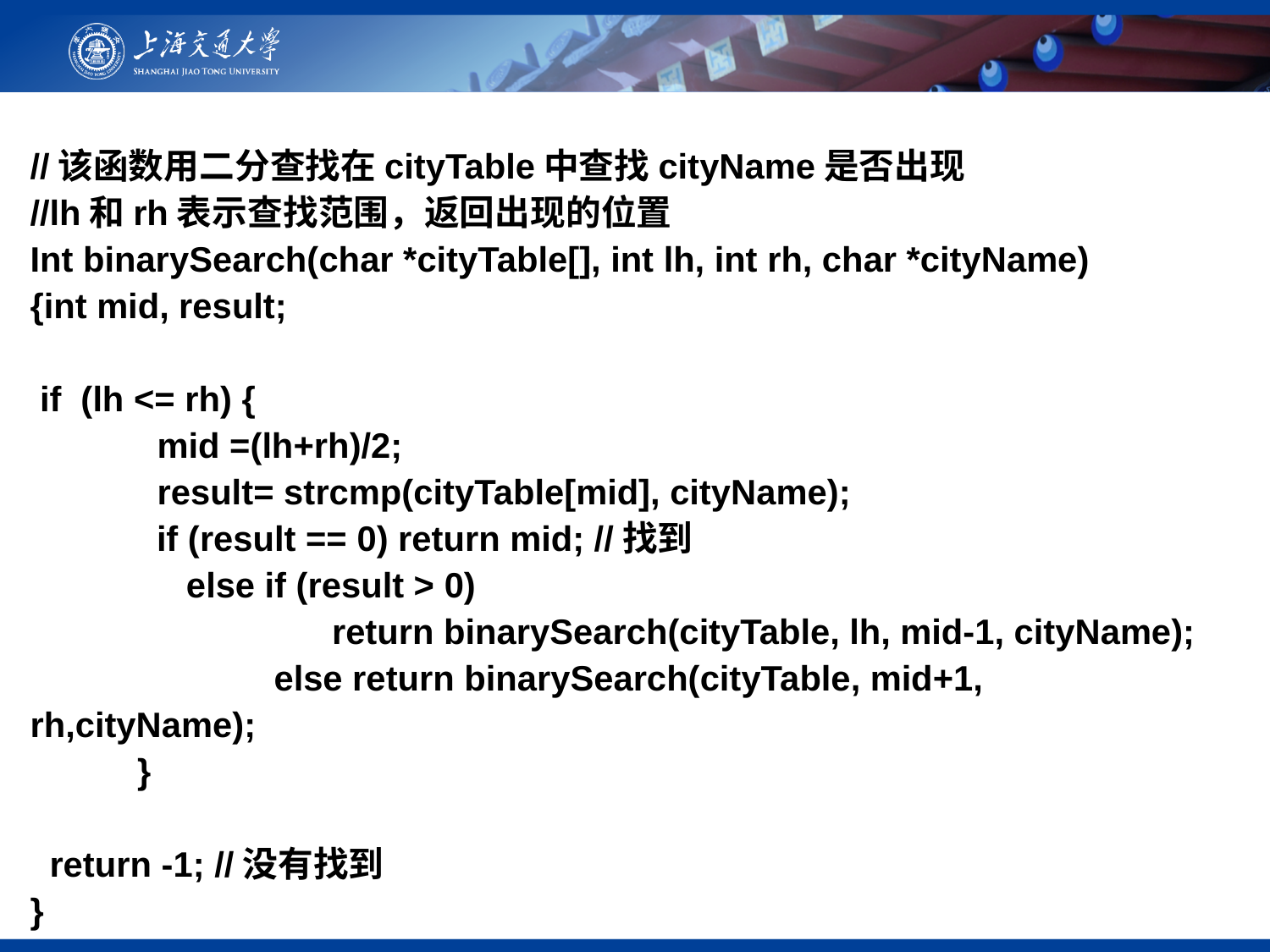

//该函数用二分查找在cityTable中查找cityName是否出现
//lh和rh表示查找范围，返回出现的位置
Int binarySearch(char *cityTable[], int lh, int rh, char *cityName)
{int mid, result;

 if  (lh <= rh) {
	mid =(lh+rh)/2;
	result= strcmp(cityTable[mid], cityName);
             if (result == 0) return mid; //找到
	   else if (result > 0)
                               return binarySearch(cityTable, lh, mid-1, cityName);
	            else return binarySearch(cityTable, mid+1, rh,cityName);
           }

  return -1; //没有找到
}